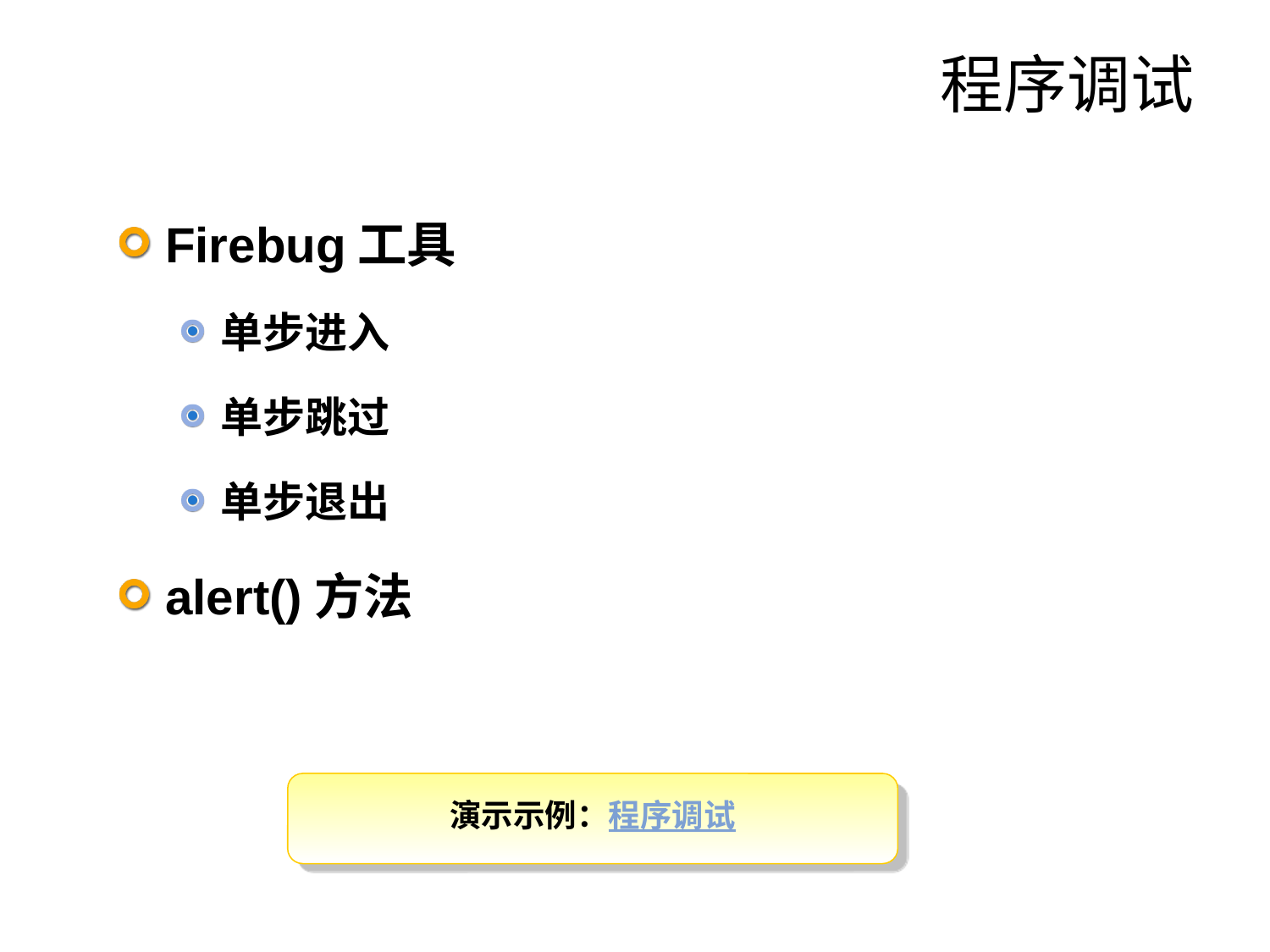

# 程序调试
Firebug工具
单步进入
单步跳过
单步退出
alert()方法

演示示例：程序调试